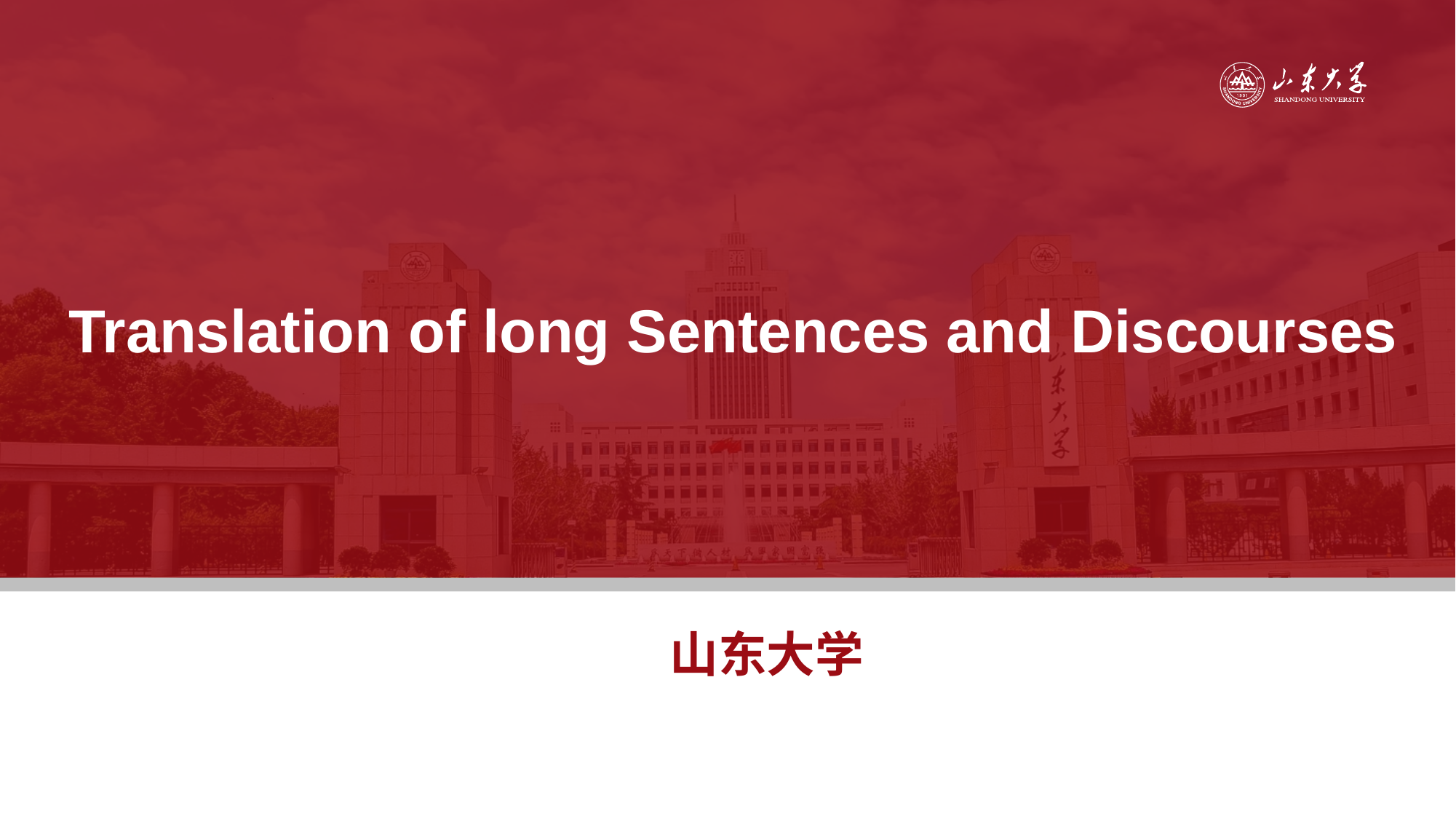

Translation of long Sentences and Discourses
山东大学